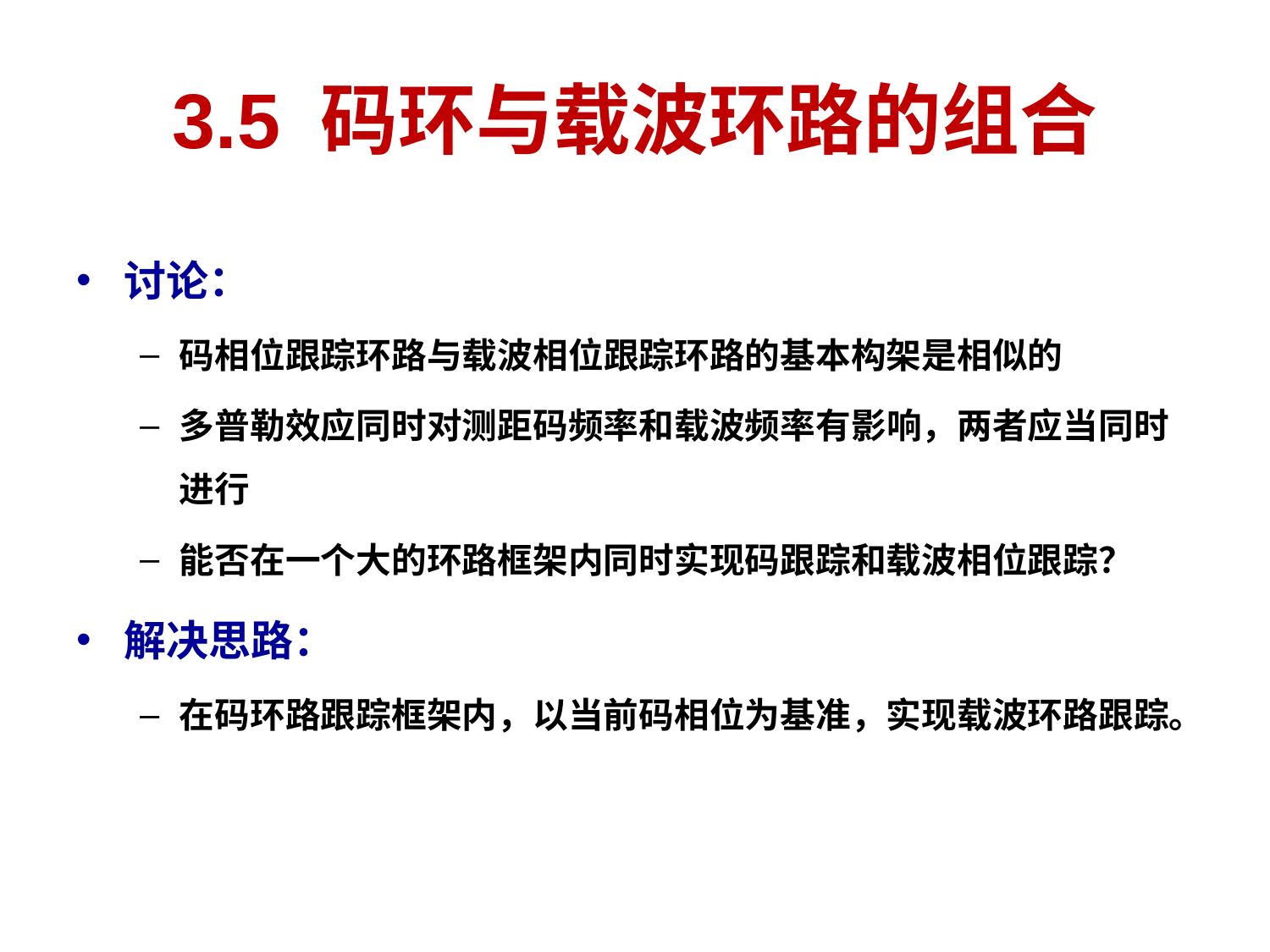

# 3.5 码环与载波环路的组合
讨论：
码相位跟踪环路与载波相位跟踪环路的基本构架是相似的
多普勒效应同时对测距码频率和载波频率有影响，两者应当同时进行
能否在一个大的环路框架内同时实现码跟踪和载波相位跟踪？
解决思路：
在码环路跟踪框架内，以当前码相位为基准，实现载波环路跟踪。